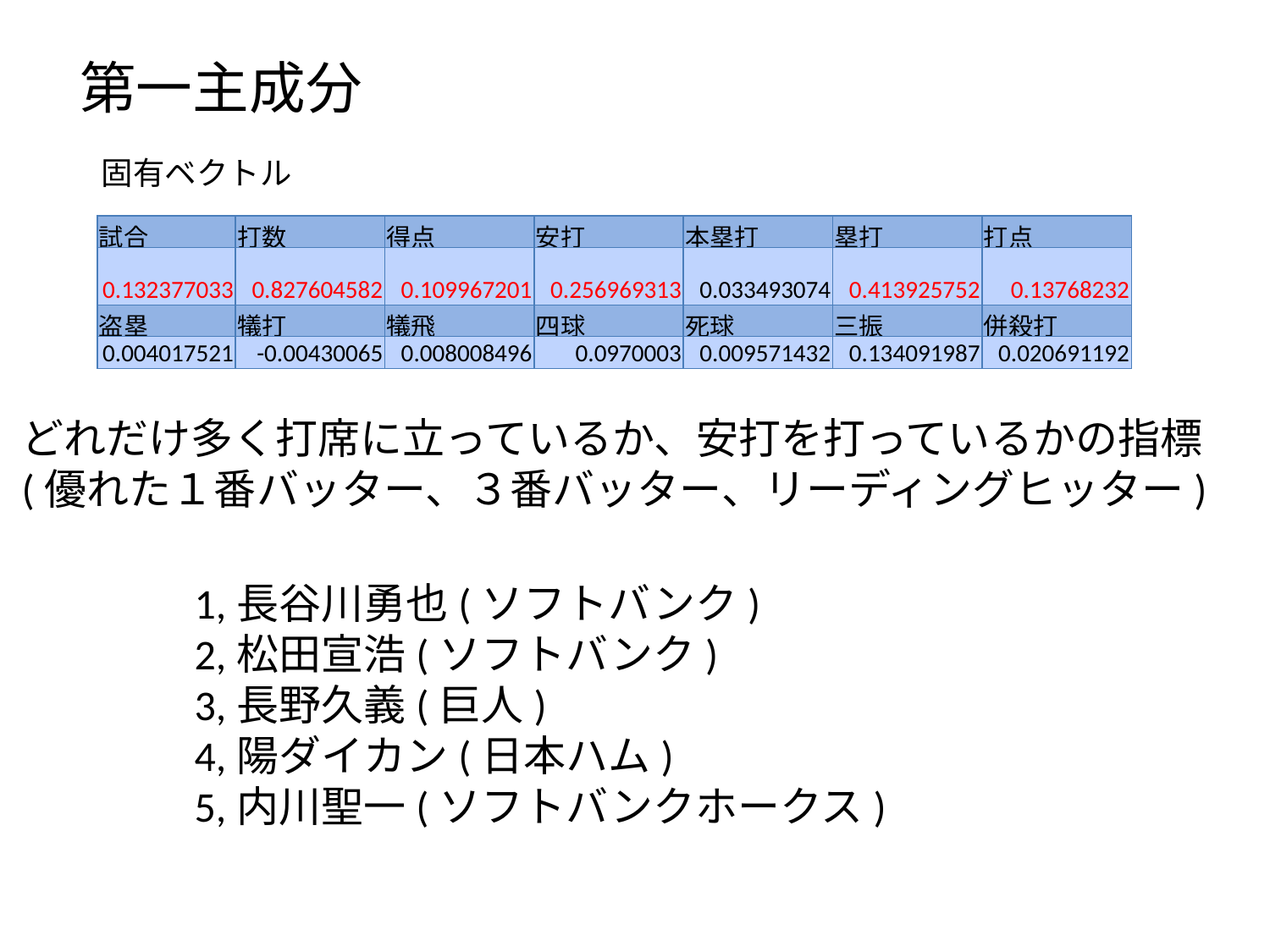

第一主成分
固有ベクトル
| 試合 | 打数 | 得点 | 安打 | 本塁打 | 塁打 | 打点 |
| --- | --- | --- | --- | --- | --- | --- |
| 0.132377033 | 0.827604582 | 0.109967201 | 0.256969313 | 0.033493074 | 0.413925752 | 0.13768232 |
| 盗塁 | 犠打 | 犠飛 | 四球 | 死球 | 三振 | 併殺打 |
| 0.004017521 | -0.00430065 | 0.008008496 | 0.0970003 | 0.009571432 | 0.134091987 | 0.020691192 |
どれだけ多く打席に立っているか、安打を打っているかの指標
(優れた１番バッター、３番バッター、リーディングヒッター)
1,長谷川勇也(ソフトバンク)
2,松田宣浩(ソフトバンク)
3,長野久義(巨人)
4,陽ダイカン(日本ハム)
5,内川聖一(ソフトバンクホークス)